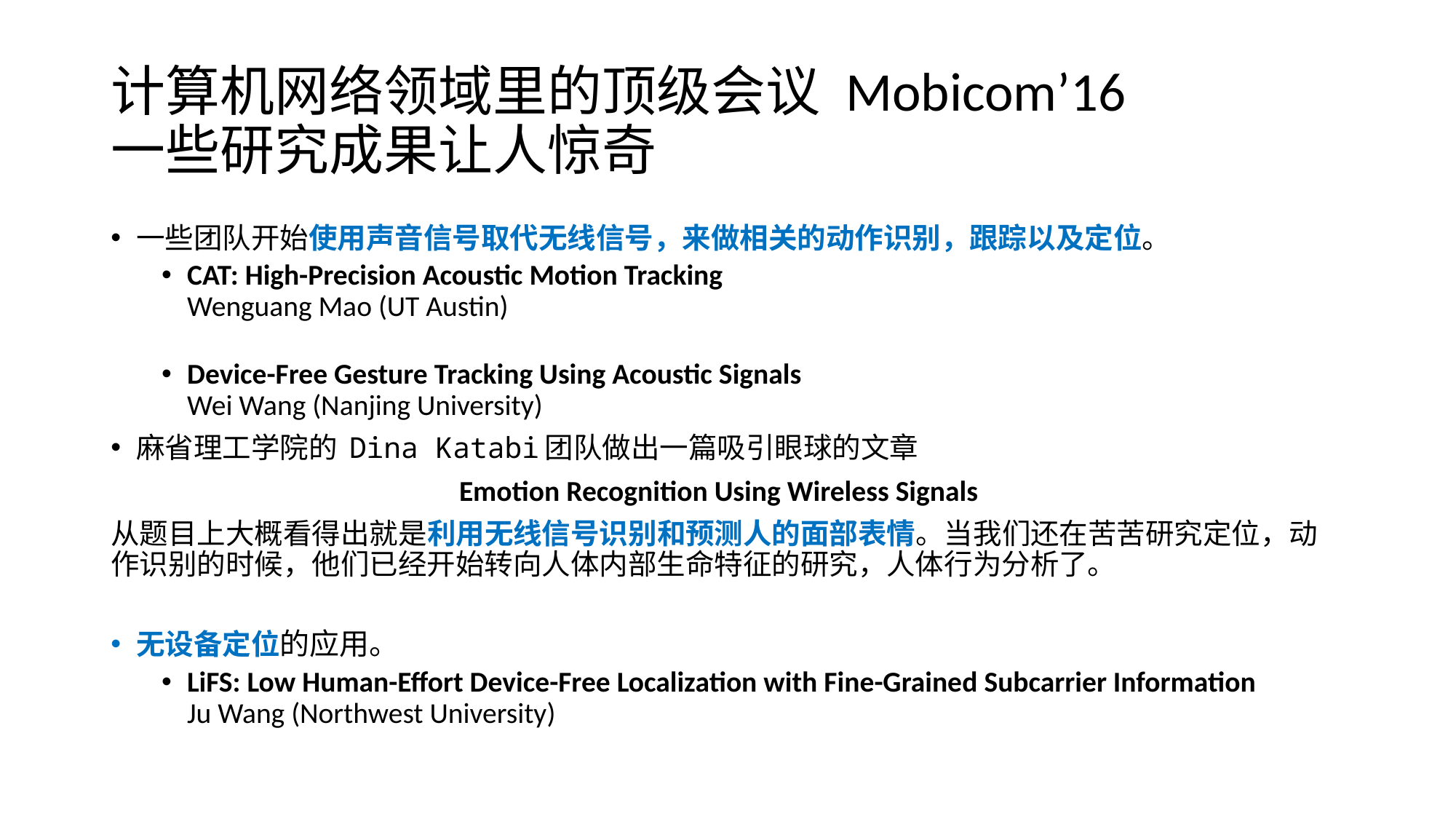

# 计算机网络领域里的顶级会议 Mobicom’16 一些研究成果让人惊奇
一些团队开始使用声音信号取代无线信号，来做相关的动作识别，跟踪以及定位。
CAT: High-Precision Acoustic Motion Tracking 
Wenguang Mao (UT Austin)
Device-Free Gesture Tracking Using Acoustic Signals 
Wei Wang (Nanjing University)
麻省理工学院的 Dina Katabi团队做出一篇吸引眼球的文章
Emotion Recognition Using Wireless Signals
从题目上大概看得出就是利用无线信号识别和预测人的面部表情。当我们还在苦苦研究定位，动作识别的时候，他们已经开始转向人体内部生命特征的研究，人体行为分析了。
无设备定位的应用。
LiFS: Low Human-Effort Device-Free Localization with Fine-Grained Subcarrier Information 
Ju Wang (Northwest University)